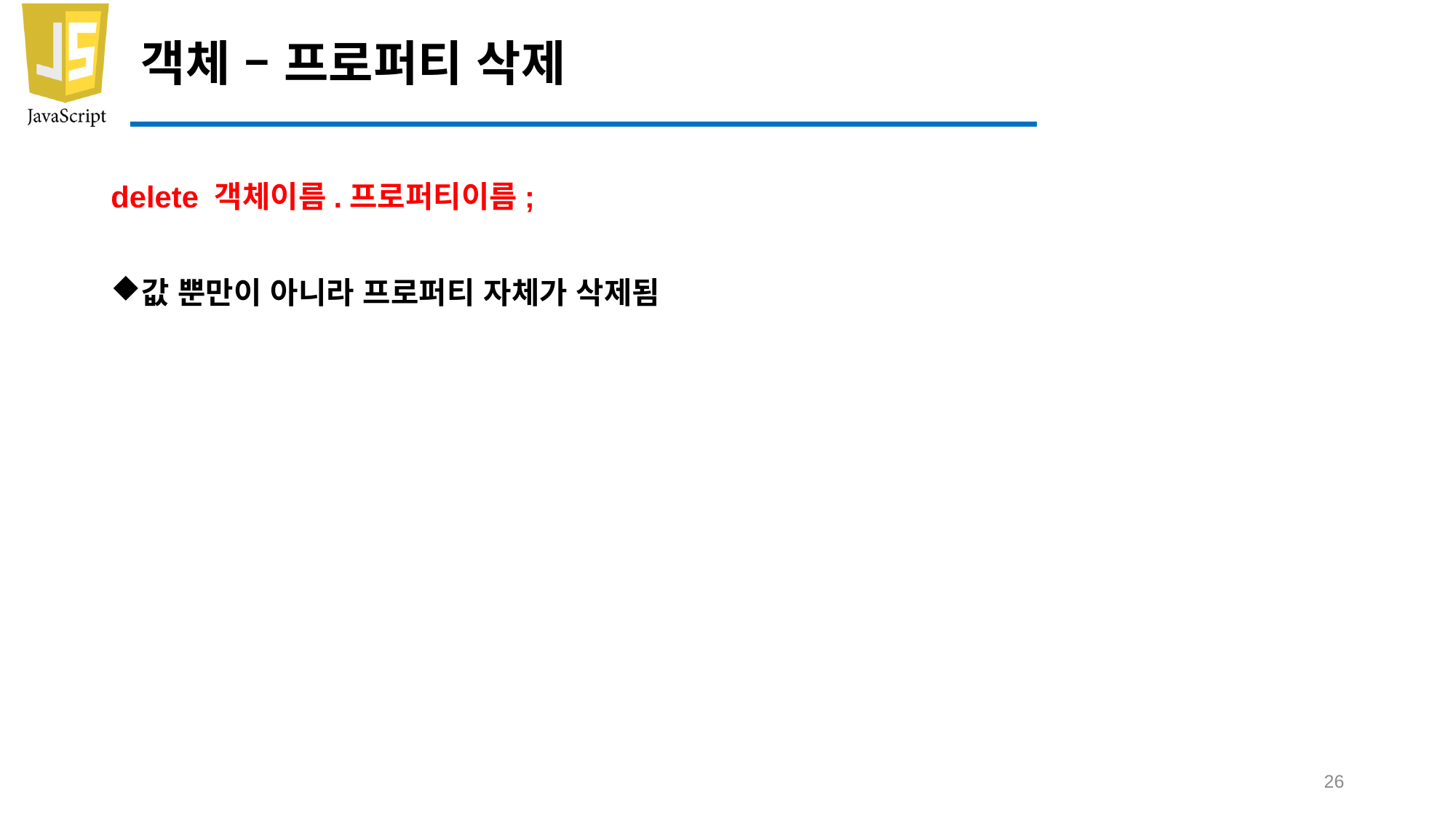

# 객체 – 프로퍼티 삭제
delete 객체이름.프로퍼티이름;

값 뿐만이 아니라 프로퍼티 자체가 삭제됨
26